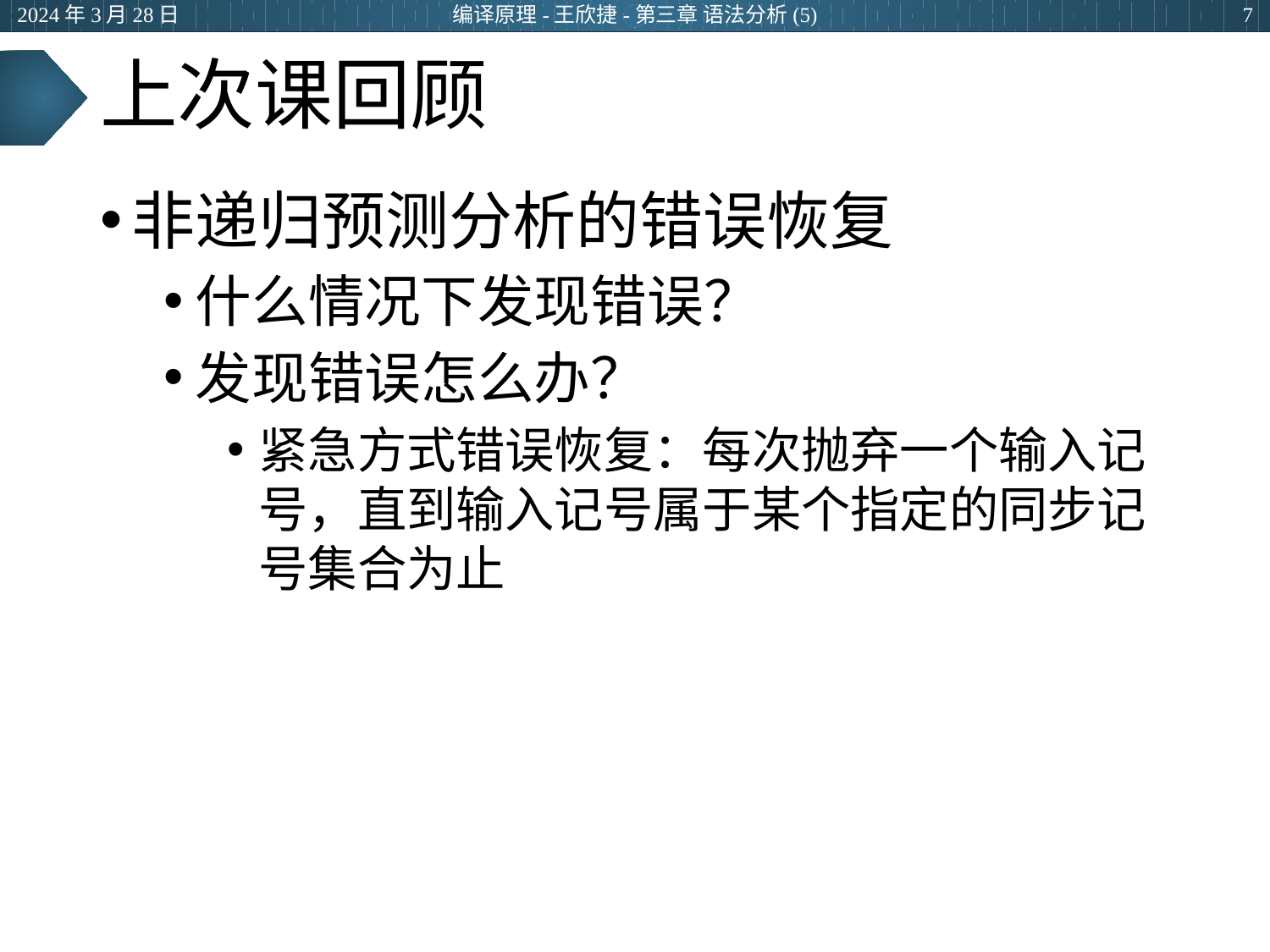

2024年3月28日
编译原理-王欣捷-第三章 语法分析(5)
7
# 上次课回顾
非递归预测分析的错误恢复
什么情况下发现错误？
发现错误怎么办？
紧急方式错误恢复：每次抛弃一个输入记号，直到输入记号属于某个指定的同步记号集合为止